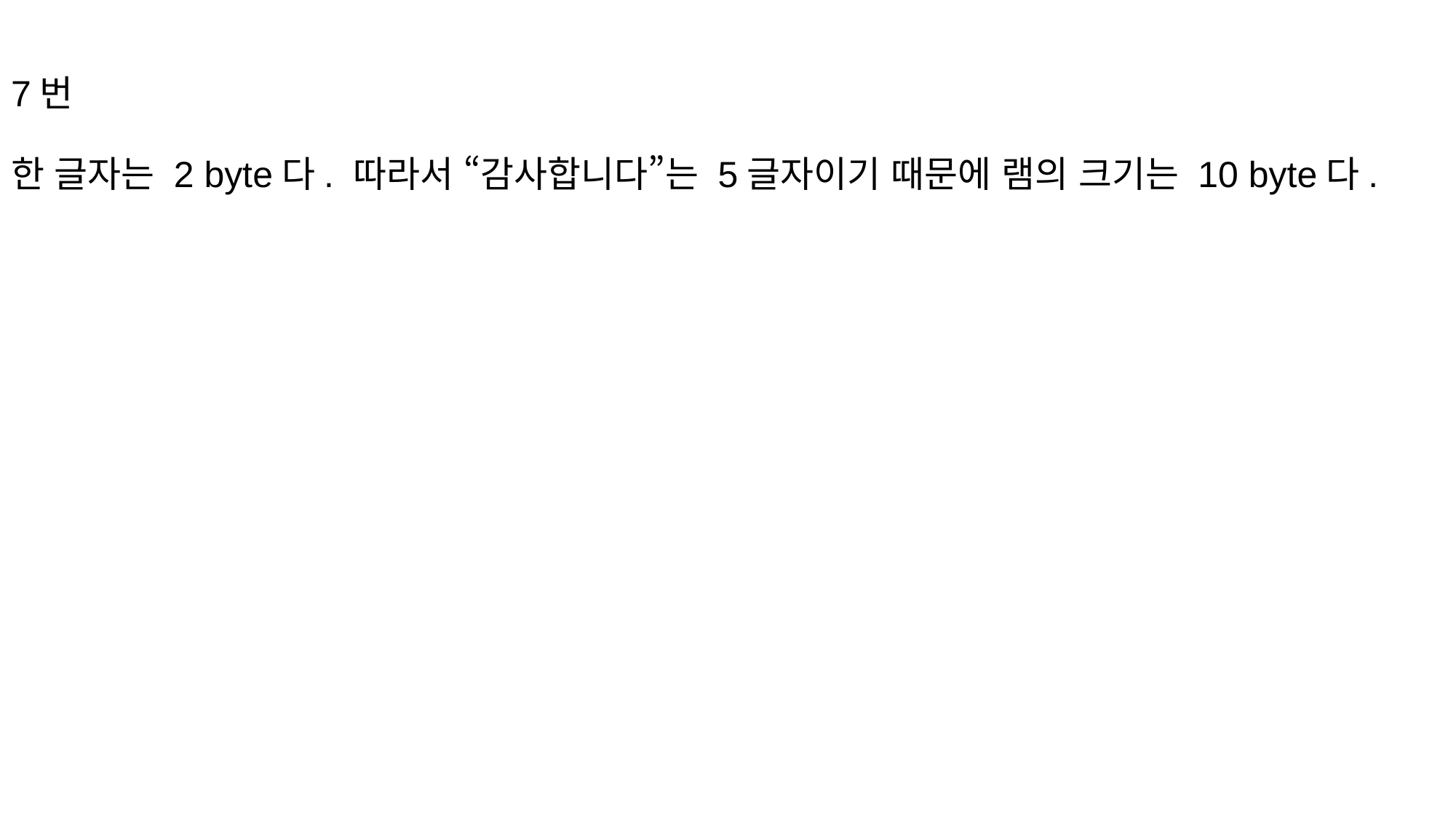

7번
한 글자는 2 byte다. 따라서 “감사합니다”는 5글자이기 때문에 램의 크기는 10 byte다.